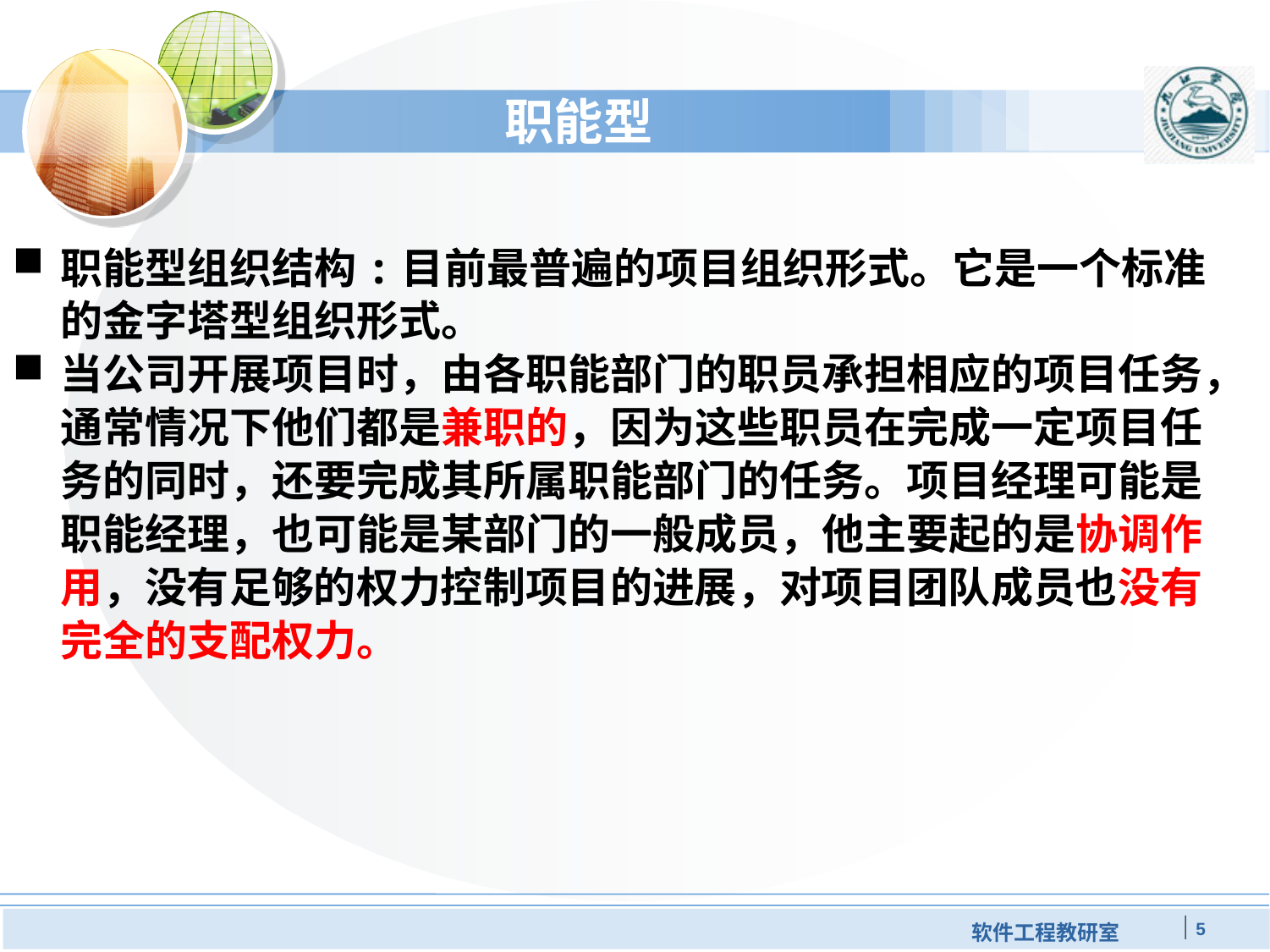

职能型
职能型组织结构:目前最普遍的项目组织形式。它是一个标准的金字塔型组织形式。
当公司开展项目时，由各职能部门的职员承担相应的项目任务，通常情况下他们都是兼职的，因为这些职员在完成一定项目任务的同时，还要完成其所属职能部门的任务。项目经理可能是职能经理，也可能是某部门的一般成员，他主要起的是协调作用，没有足够的权力控制项目的进展，对项目团队成员也没有完全的支配权力。